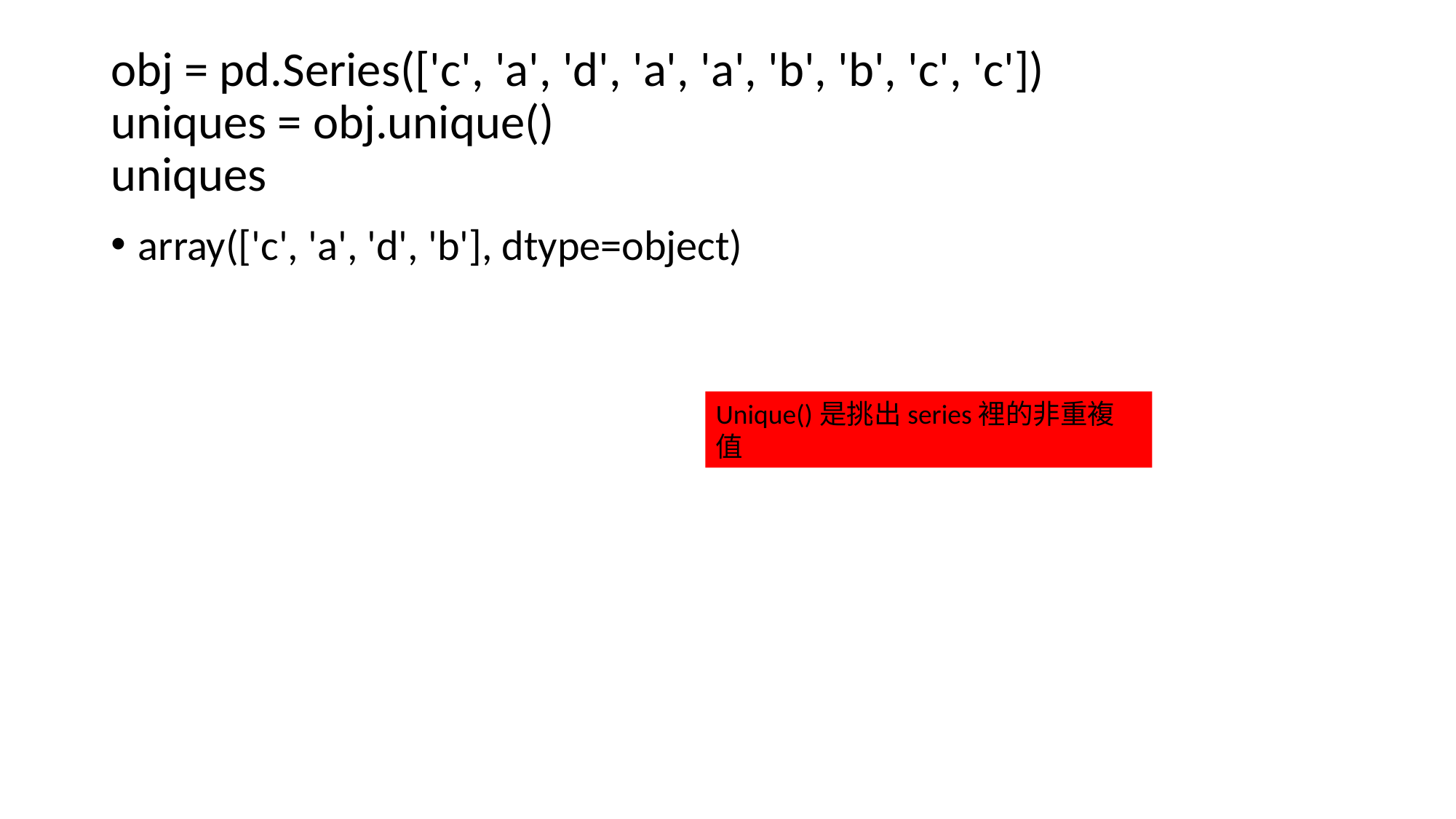

# obj = pd.Series(['c', 'a', 'd', 'a', 'a', 'b', 'b', 'c', 'c']) uniques = obj.unique() uniques
array(['c', 'a', 'd', 'b'], dtype=object)

Unique()是挑出series裡的非重複值